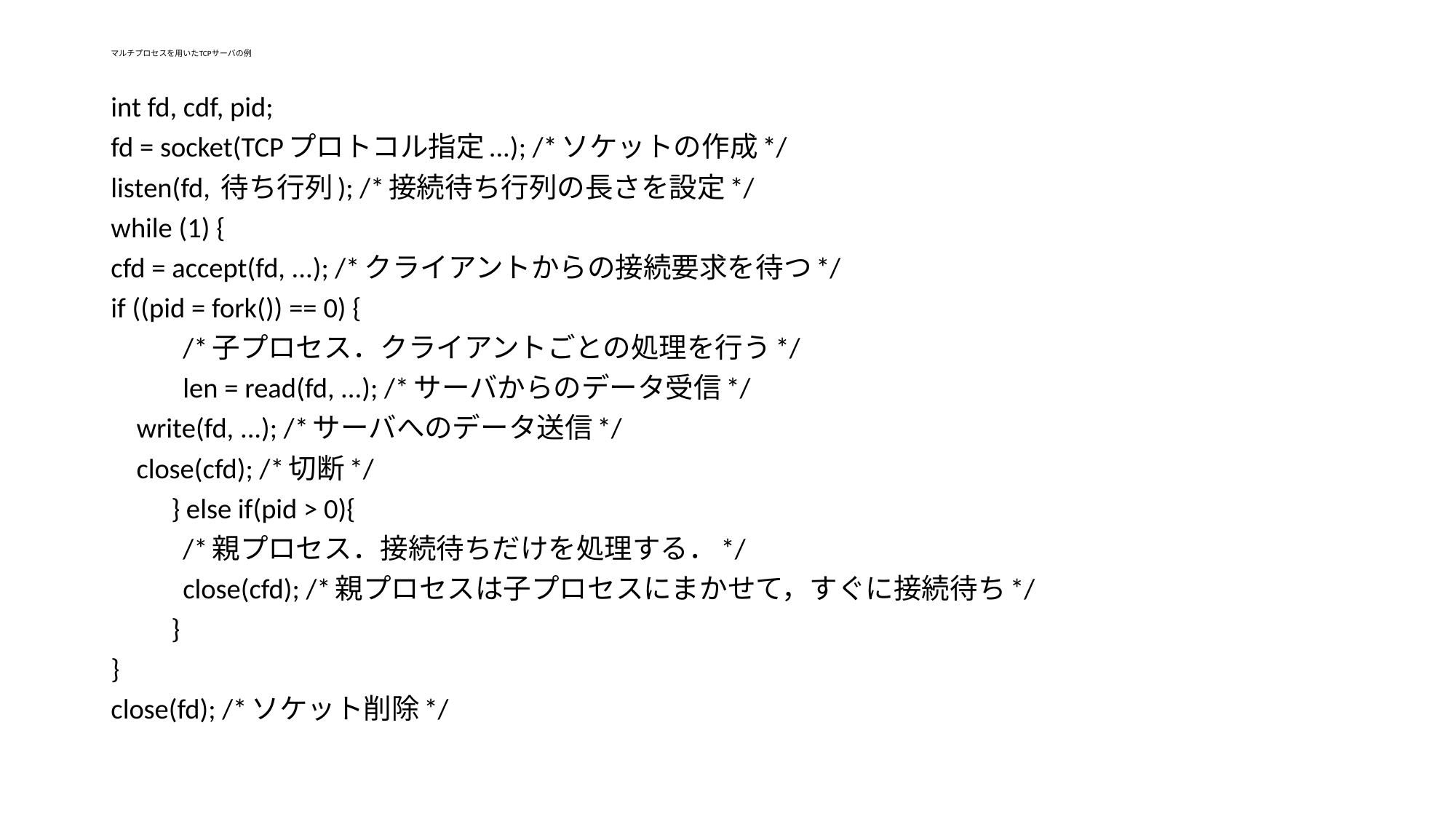

# マルチプロセスを用いたTCPサーバの例
int fd, cdf, pid;
fd = socket(TCPプロトコル指定...); /*ソケットの作成*/
listen(fd, 待ち行列); /*接続待ち行列の長さを設定*/
while (1) {
cfd = accept(fd, ...); /*クライアントからの接続要求を待つ*/
if ((pid = fork()) == 0) {
	/*子プロセス．クライアントごとの処理を行う*/
	len = read(fd, ...); /*サーバからのデータ受信*/
    write(fd, ...); /*サーバへのデータ送信*/
    close(cfd); /*切断*/
　　} else if(pid > 0){
	/*親プロセス．接続待ちだけを処理する．*/
	close(cfd); /*親プロセスは子プロセスにまかせて，すぐに接続待ち*/
　　}
}
close(fd); /*ソケット削除*/